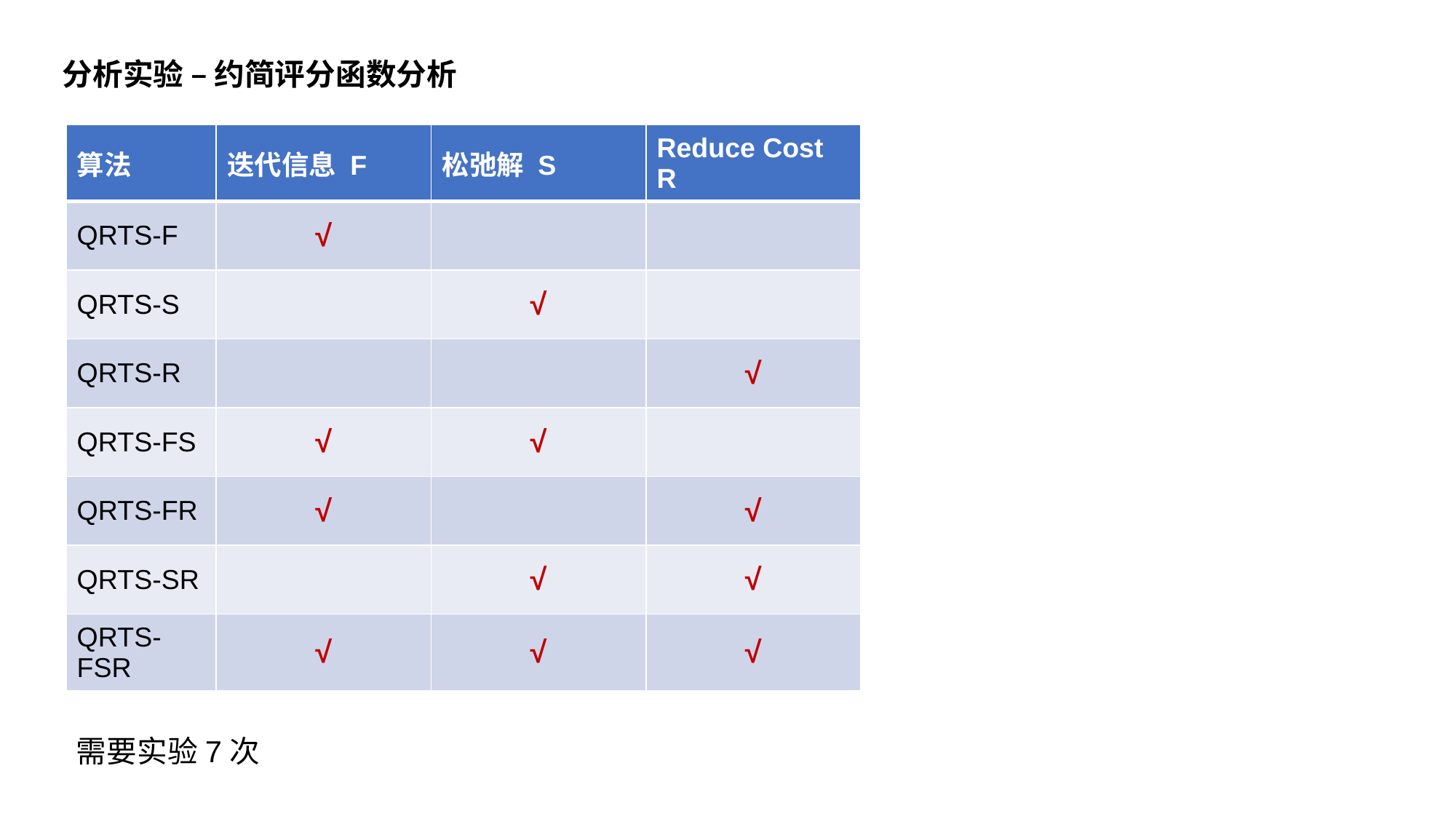

分析实验 – 约简评分函数分析
| 算法 | 迭代信息 F | 松弛解 S | Reduce Cost R |
| --- | --- | --- | --- |
| QRTS-F | √ |  |  |
| QRTS-S |  | √ |  |
| QRTS-R |  |  | √ |
| QRTS-FS | √ | √ |  |
| QRTS-FR | √ |  | √ |
| QRTS-SR |  | √ | √ |
| QRTS-FSR | √ | √ | √ |
需要实验7次